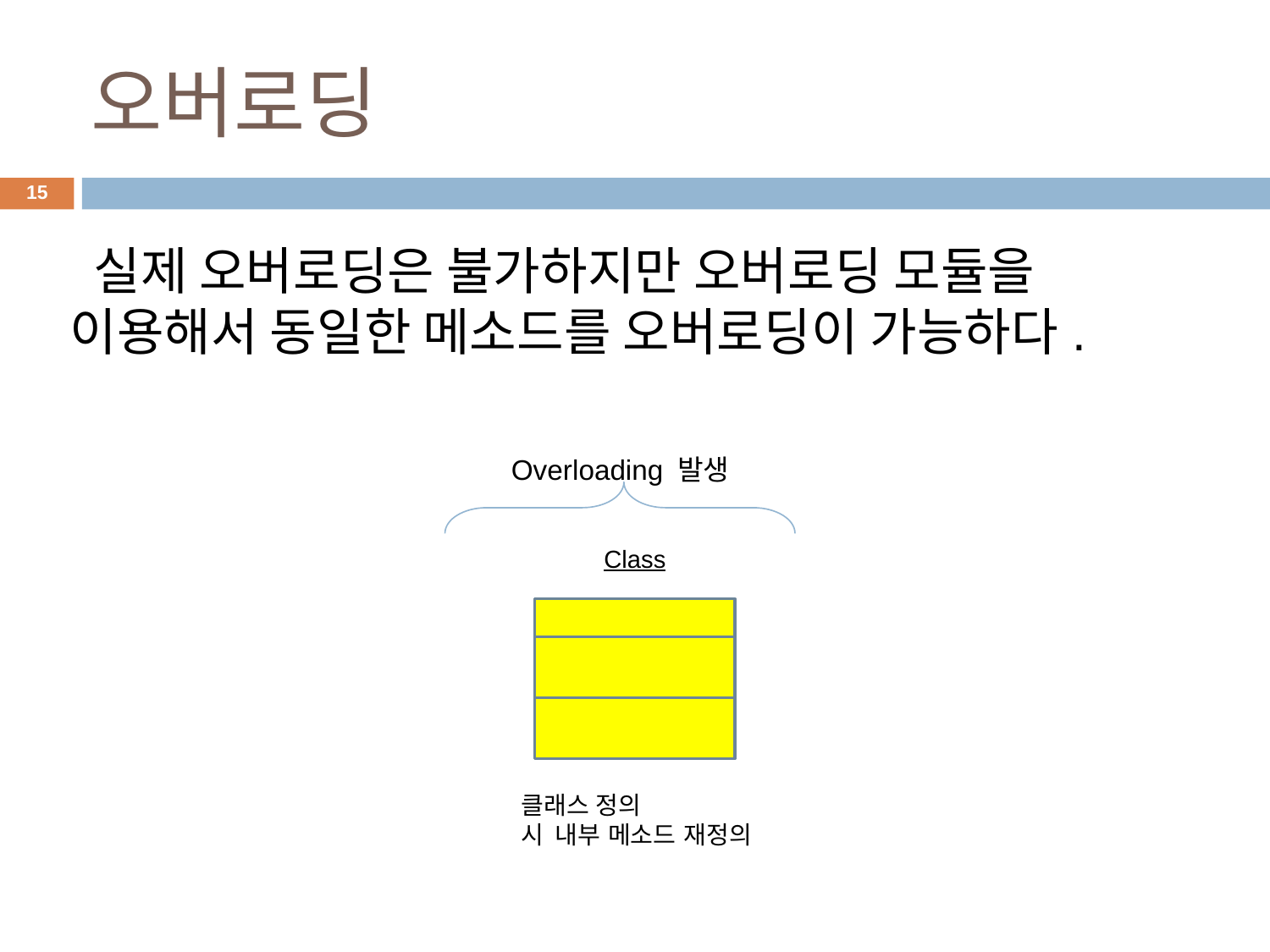

# 오버로딩
15
 실제 오버로딩은 불가하지만 오버로딩 모듈을 이용해서 동일한 메소드를 오버로딩이 가능하다.

Overloading 발생
Class

클래스 정의
시  내부 메소드 재정의